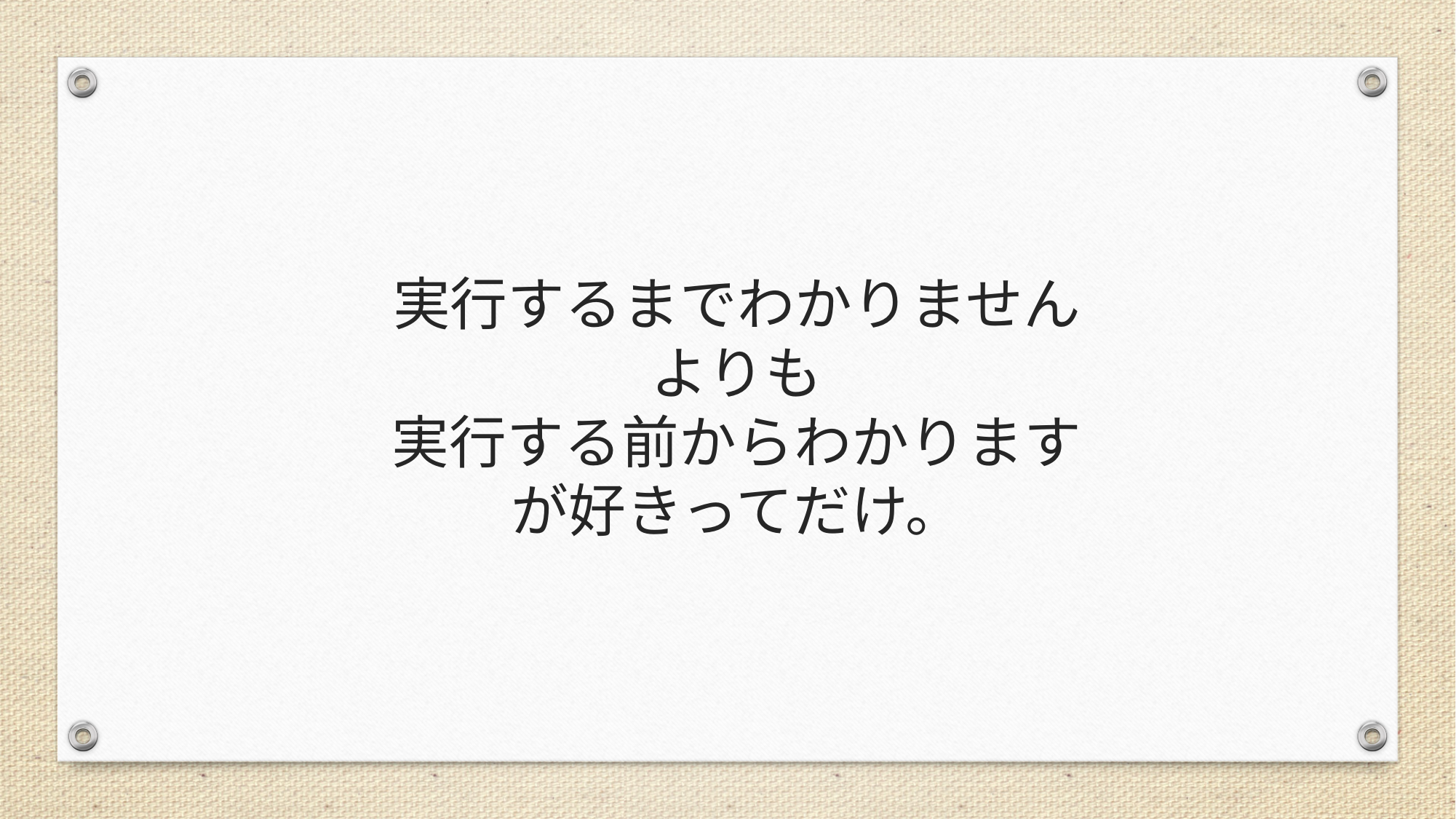

実行するまでわかりません
よりも
実行する前からわかります
が好きってだけ。